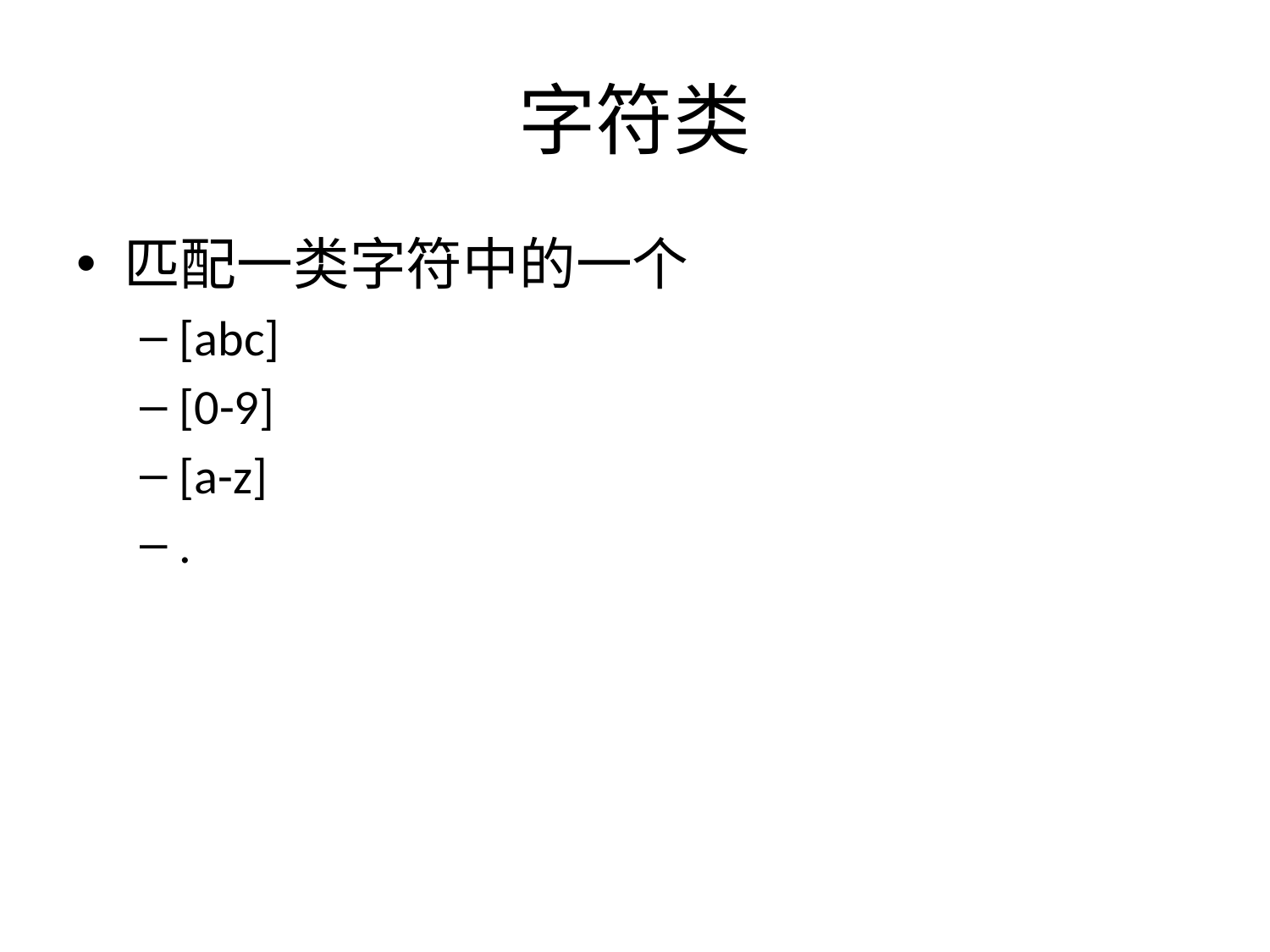

# 字符类
匹配一类字符中的一个
[abc]
[0-9]
[a-z]
.